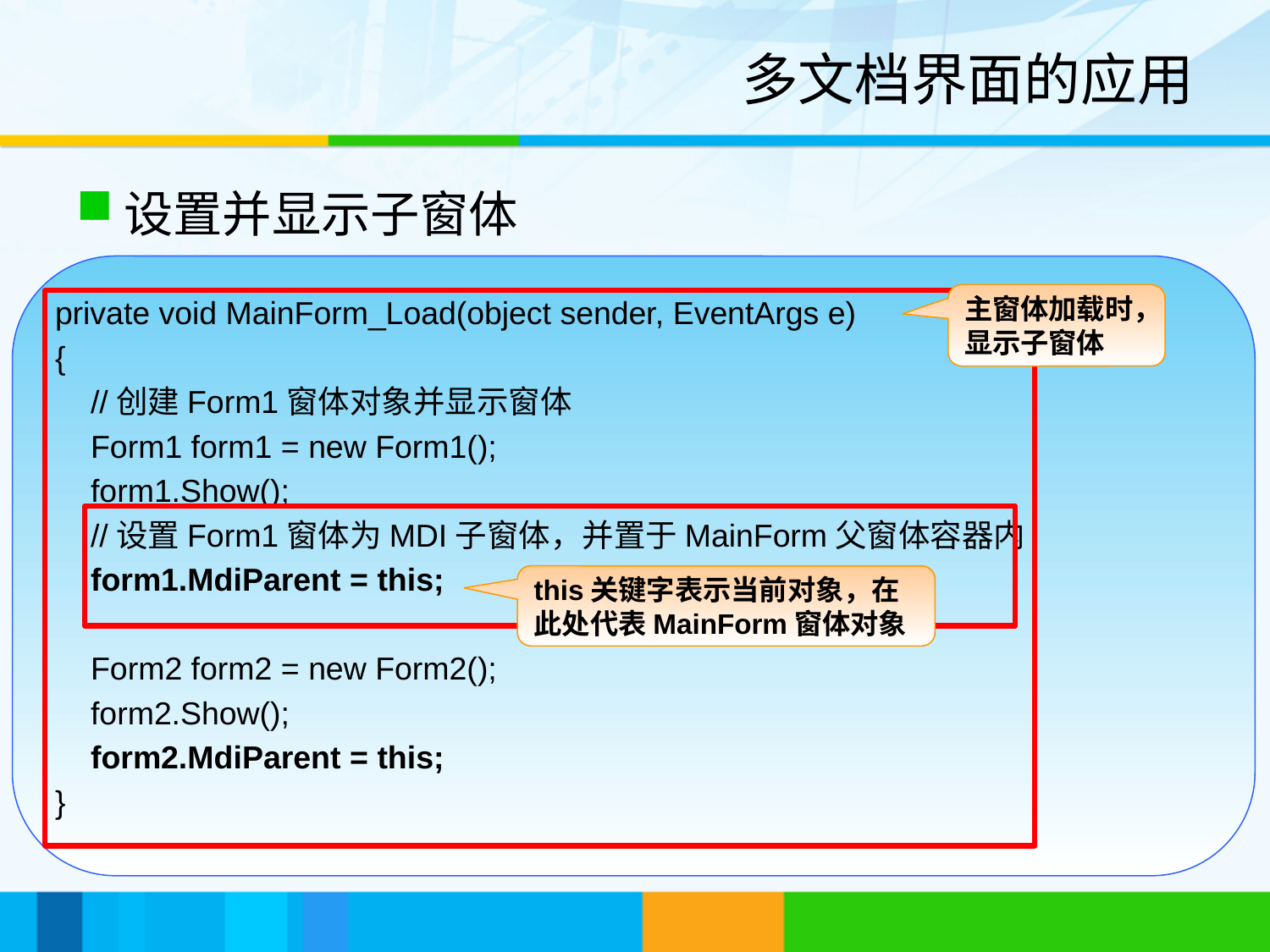

# 多文档界面的应用
设置并显示子窗体
private void MainForm_Load(object sender, EventArgs e)
{
    //创建Form1窗体对象并显示窗体
    Form1 form1 = new Form1();
    form1.Show();
    //设置Form1窗体为MDI子窗体，并置于MainForm父窗体容器内
    form1.MdiParent = this;

    Form2 form2 = new Form2();
    form2.Show();
    form2.MdiParent = this;
}

主窗体加载时，显示子窗体

this关键字表示当前对象，在此处代表MainForm窗体对象